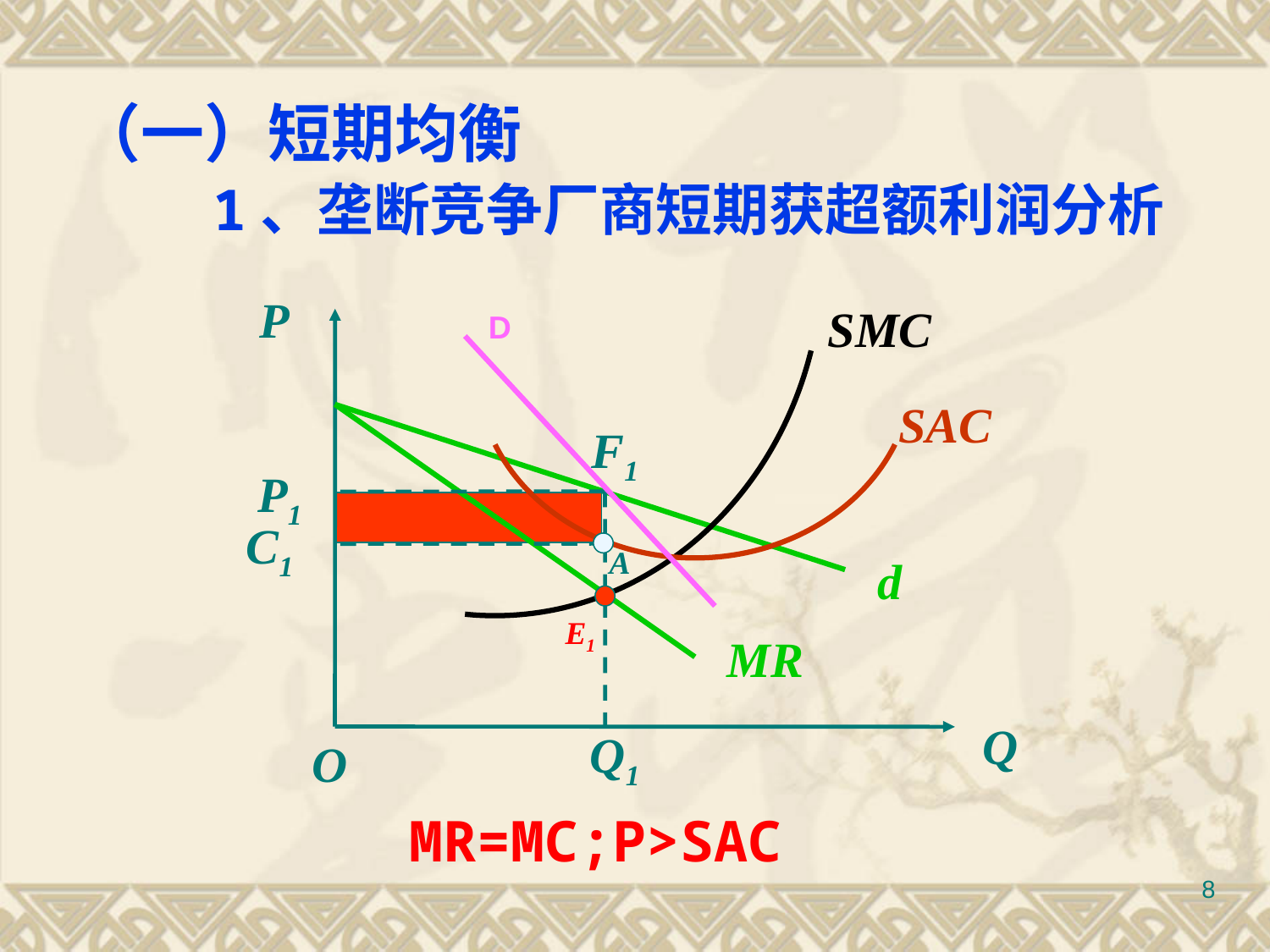

（一）短期均衡
    1、垄断竞争厂商短期获超额利润分析

P
SMC
D

SAC

F1
P1

C1

A

d

E1
MR
Q
Q1
O

MR=MC;P>SAC
8